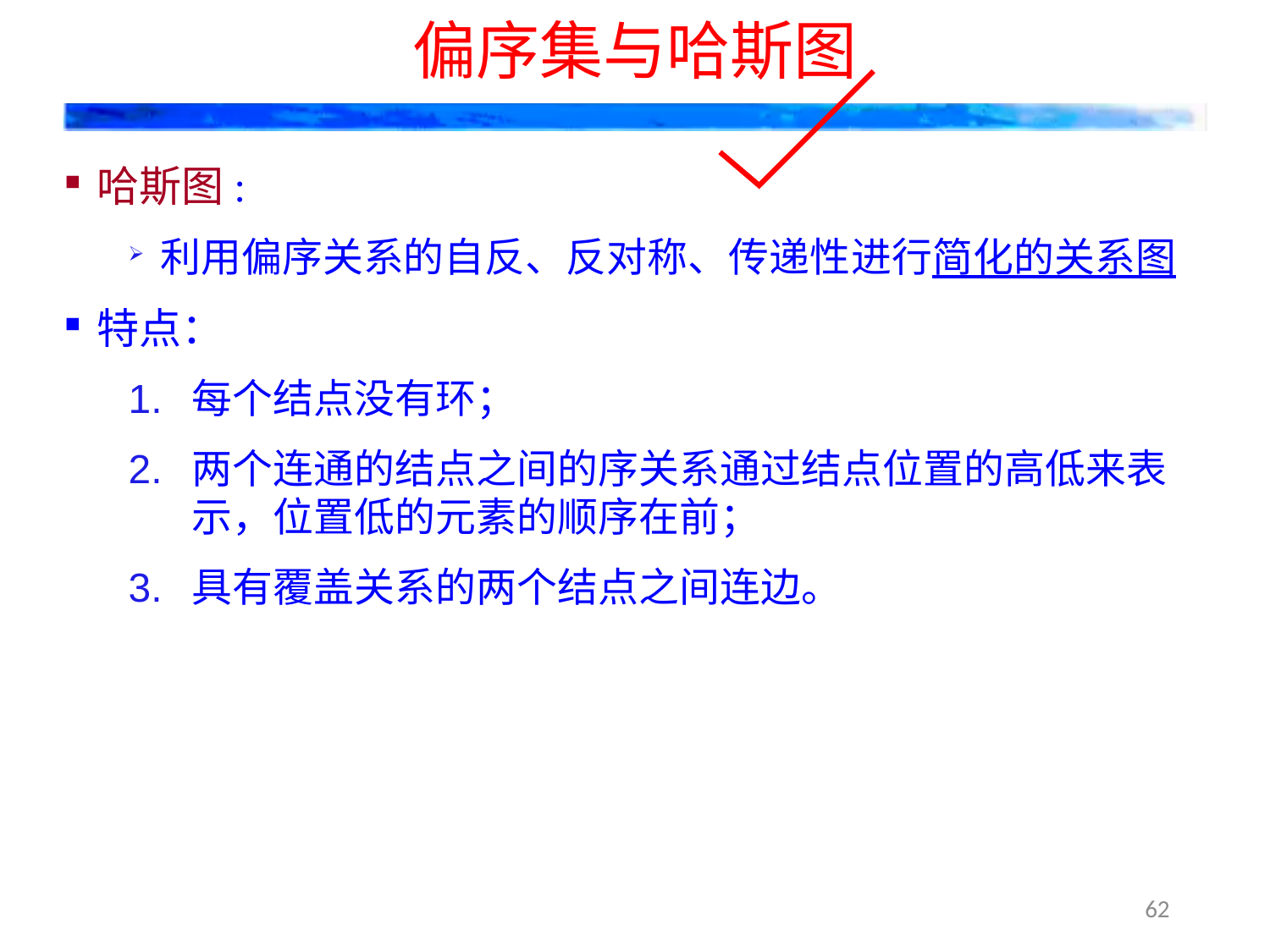

# 偏序集与哈斯图
哈斯图:
利用偏序关系的自反、反对称、传递性进行简化的关系图
特点：
每个结点没有环；
两个连通的结点之间的序关系通过结点位置的高低来表示，位置低的元素的顺序在前；
具有覆盖关系的两个结点之间连边。
62